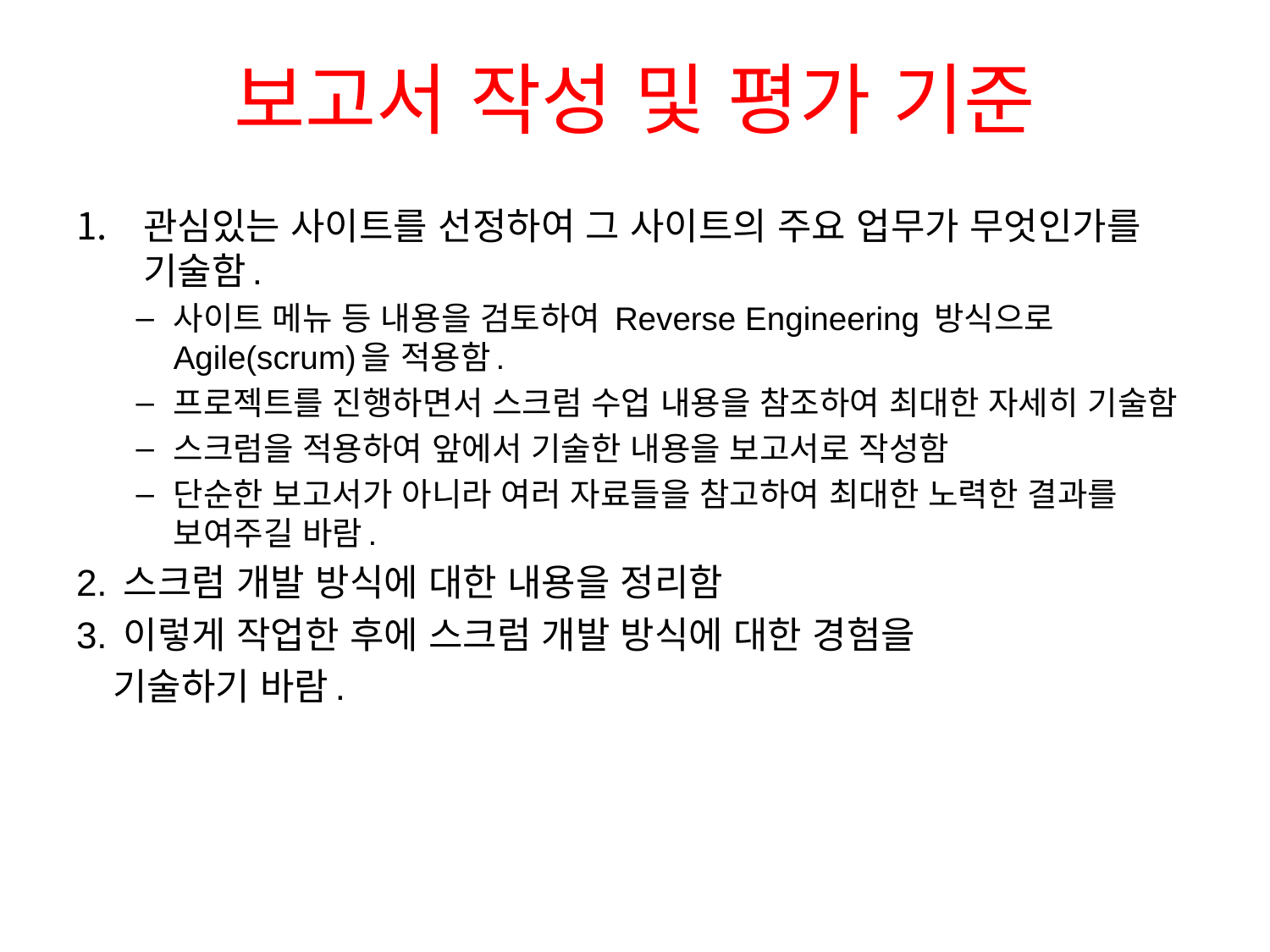

# 보고서 작성 및 평가 기준
관심있는 사이트를 선정하여 그 사이트의 주요 업무가 무엇인가를 기술함.
사이트 메뉴 등 내용을 검토하여 Reverse Engineering 방식으로 Agile(scrum)을 적용함.
프로젝트를 진행하면서 스크럼 수업 내용을 참조하여 최대한 자세히 기술함
스크럼을 적용하여 앞에서 기술한 내용을 보고서로 작성함
단순한 보고서가 아니라 여러 자료들을 참고하여 최대한 노력한 결과를 보여주길 바람.
2. 스크럼 개발 방식에 대한 내용을 정리함
3. 이렇게 작업한 후에 스크럼 개발 방식에 대한 경험을
   기술하기 바람.